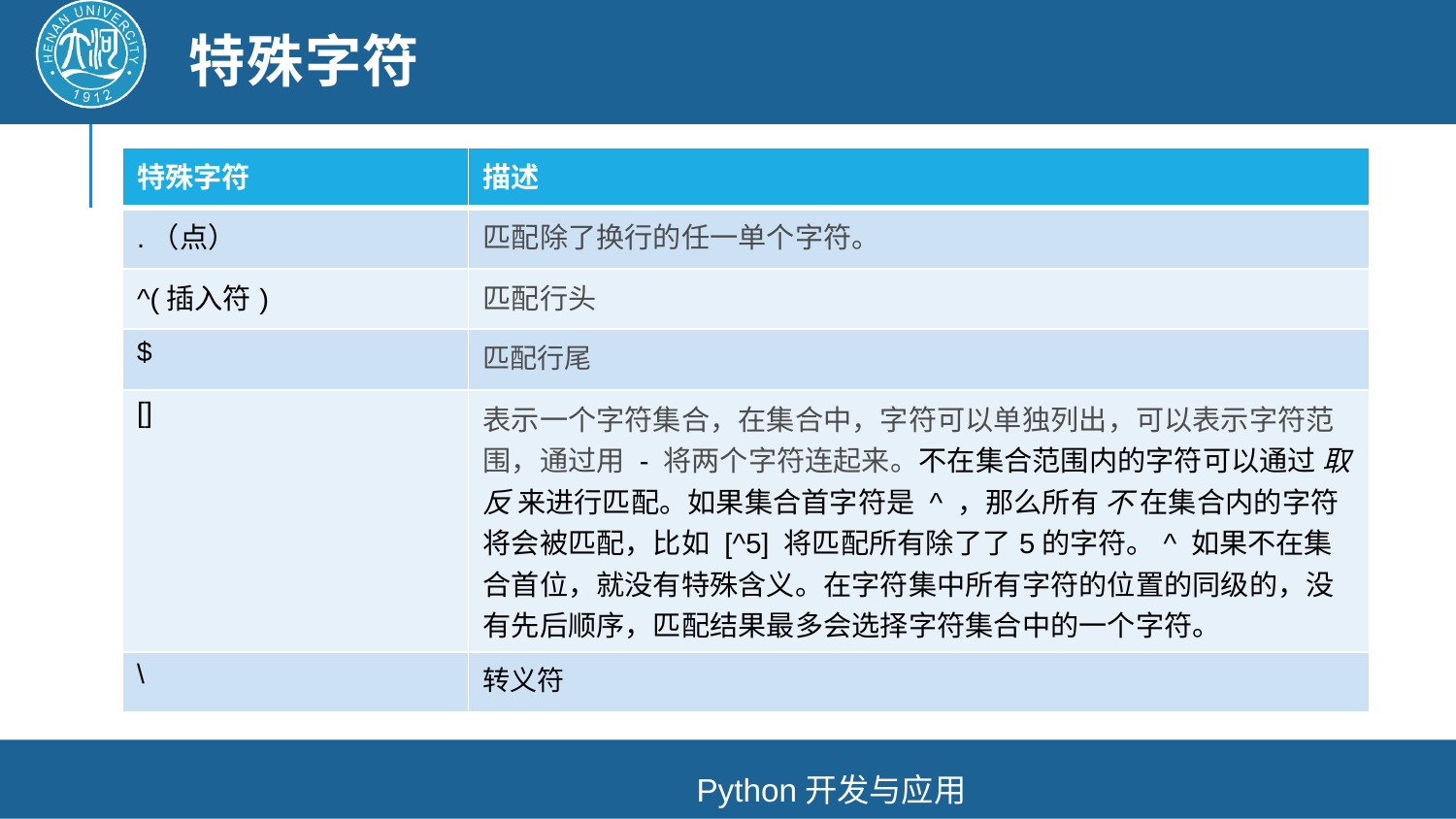

# 特殊字符
| 特殊字符 | 描述 |
| --- | --- |
| .（点） | 匹配除了换行的任一单个字符。 |
| ^(插入符) | 匹配行头 |
| $ | 匹配行尾 |
| [] | 表示一个字符集合，在集合中，字符可以单独列出，可以表示字符范围，通过用 - 将两个字符连起来。不在集合范围内的字符可以通过 取反 来进行匹配。如果集合首字符是 ^ ，那么所有 不 在集合内的字符将会被匹配，比如 [^5] 将匹配所有除了了5的字符。^ 如果不在集合首位，就没有特殊含义。在字符集中所有字符的位置的同级的，没有先后顺序，匹配结果最多会选择字符集合中的一个字符。 |
| \ | 转义符 |

Python开发与应用
42